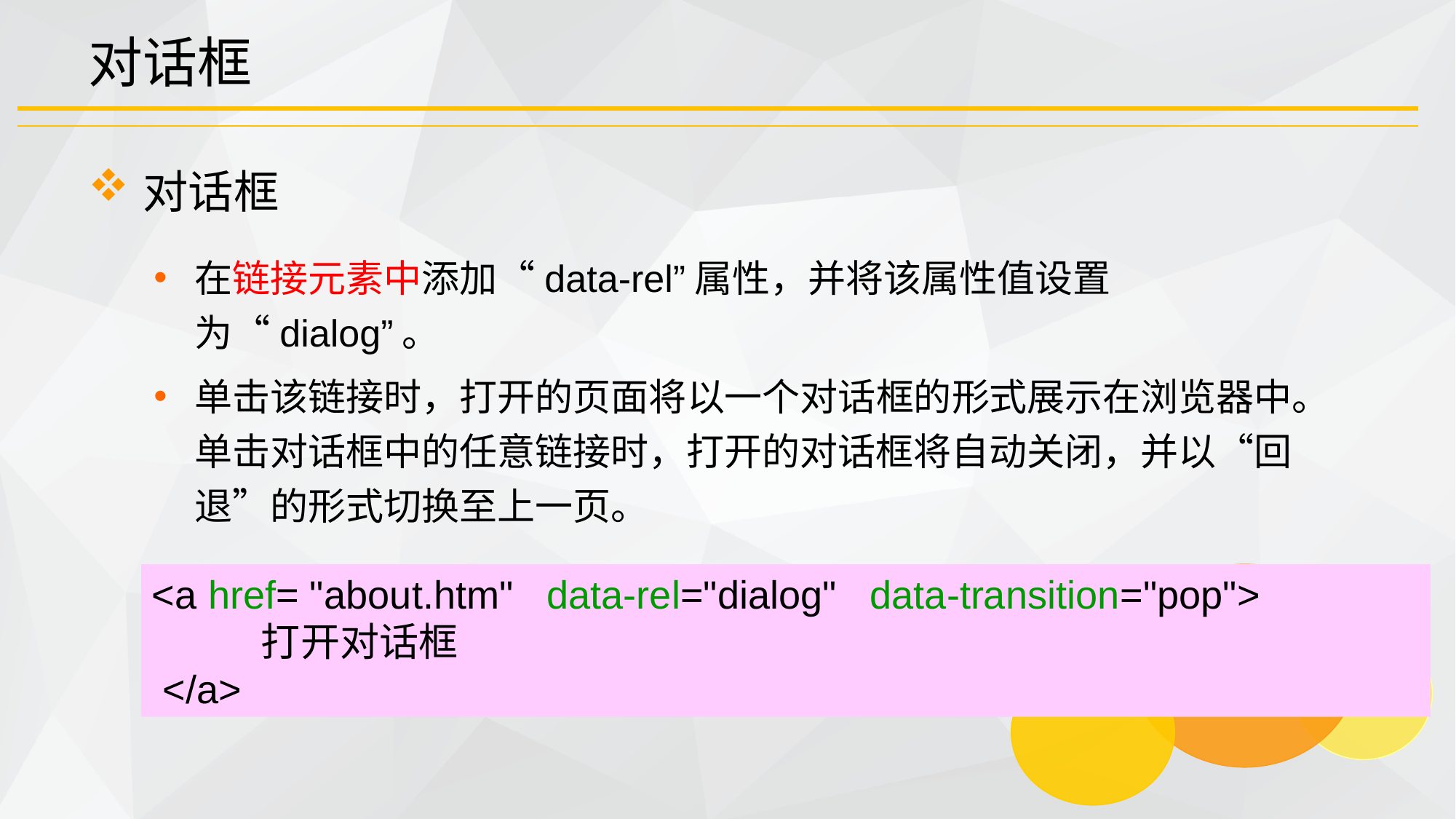

# 对话框
对话框
在链接元素中添加“data-rel”属性，并将该属性值设置为“dialog”。
单击该链接时，打开的页面将以一个对话框的形式展示在浏览器中。单击对话框中的任意链接时，打开的对话框将自动关闭，并以“回退”的形式切换至上一页。
<a href= "about.htm"   data-rel="dialog"   data-transition="pop">
	打开对话框
 </a>